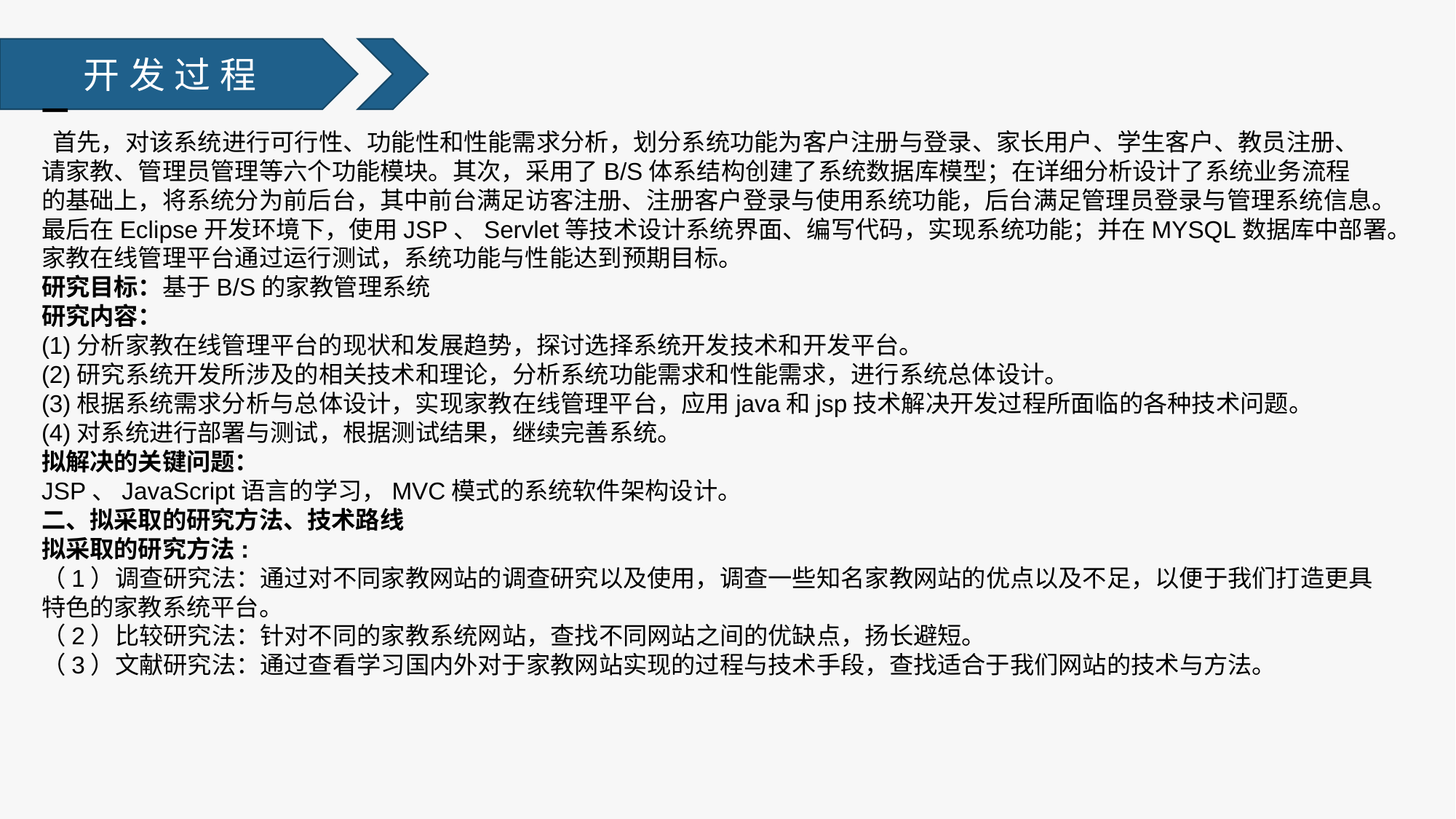

开发过程

一
 首先，对该系统进行可行性、功能性和性能需求分析，划分系统功能为客户注册与登录、家长用户、学生客户、教员注册、
请家教、管理员管理等六个功能模块。其次，采用了B/S体系结构创建了系统数据库模型；在详细分析设计了系统业务流程
的基础上，将系统分为前后台，其中前台满足访客注册、注册客户登录与使用系统功能，后台满足管理员登录与管理系统信息。
最后在Eclipse开发环境下，使用JSP、Servlet等技术设计系统界面、编写代码，实现系统功能；并在MYSQL数据库中部署。
家教在线管理平台通过运行测试，系统功能与性能达到预期目标。
研究目标：基于B/S的家教管理系统
研究内容：
(1)分析家教在线管理平台的现状和发展趋势，探讨选择系统开发技术和开发平台。
(2)研究系统开发所涉及的相关技术和理论，分析系统功能需求和性能需求，进行系统总体设计。
(3)根据系统需求分析与总体设计，实现家教在线管理平台，应用java和jsp技术解决开发过程所面临的各种技术问题。
(4)对系统进行部署与测试，根据测试结果，继续完善系统。
拟解决的关键问题：
JSP、JavaScript语言的学习，MVC模式的系统软件架构设计。
二、拟采取的研究方法、技术路线
拟采取的研究方法:
（1）调查研究法：通过对不同家教网站的调查研究以及使用，调查一些知名家教网站的优点以及不足，以便于我们打造更具
特色的家教系统平台。
（2）比较研究法：针对不同的家教系统网站，查找不同网站之间的优缺点，扬长避短。
（3）文献研究法：通过查看学习国内外对于家教网站实现的过程与技术手段，查找适合于我们网站的技术与方法。